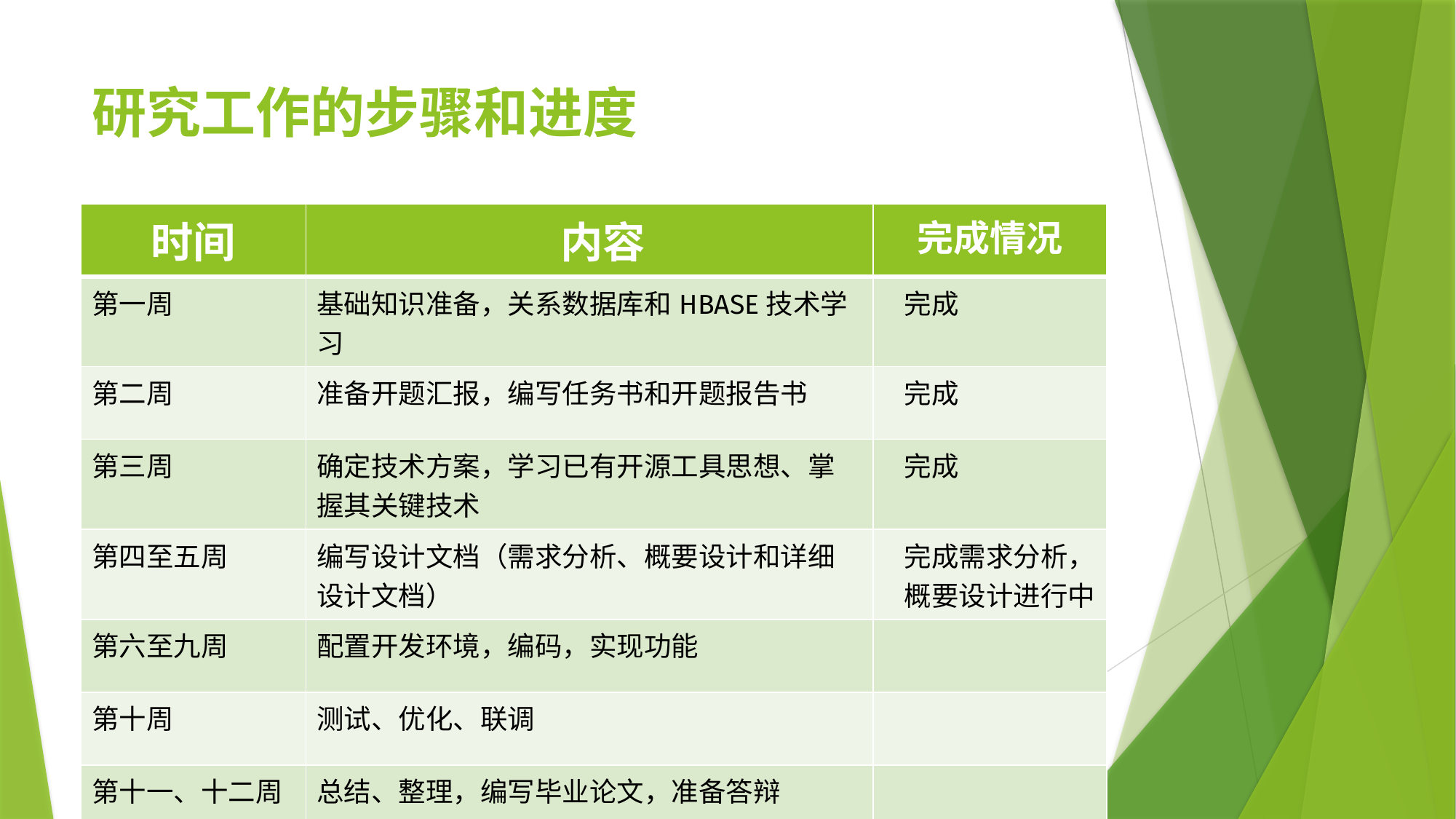

# 研究工作的步骤和进度
| 时间 | 内容 | 完成情况 |
| --- | --- | --- |
| 第一周 | 基础知识准备，关系数据库和HBASE技术学习 | 完成 |
| 第二周 | 准备开题汇报，编写任务书和开题报告书 | 完成 |
| 第三周 | 确定技术方案，学习已有开源工具思想、掌握其关键技术 | 完成 |
| 第四至五周 | 编写设计文档（需求分析、概要设计和详细设计文档） | 完成需求分析， 概要设计进行中 |
| 第六至九周 | 配置开发环境，编码，实现功能 |  |
| 第十周 | 测试、优化、联调 |  |
| 第十一、十二周 | 总结、整理，编写毕业论文，准备答辩 |  |